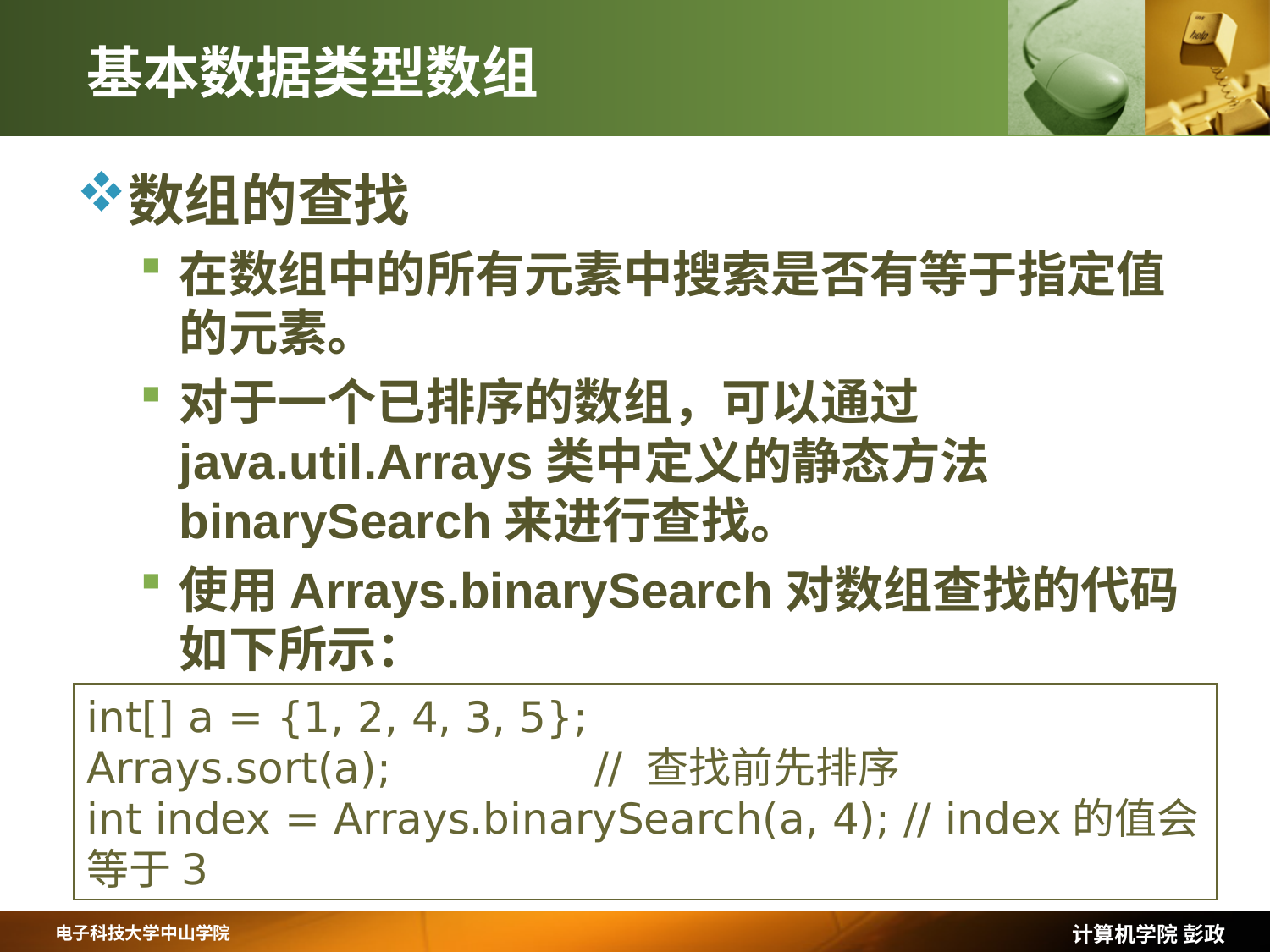

# 基本数据类型数组
数组的查找
在数组中的所有元素中搜索是否有等于指定值的元素。
对于一个已排序的数组，可以通过java.util.Arrays类中定义的静态方法binarySearch来进行查找。
使用Arrays.binarySearch对数组查找的代码如下所示：
int[] a = {1, 2, 4, 3, 5};
Arrays.sort(a);		// 查找前先排序
int index = Arrays.binarySearch(a, 4); // index的值会等于3
计算机学院 彭政
电子科技大学中山学院